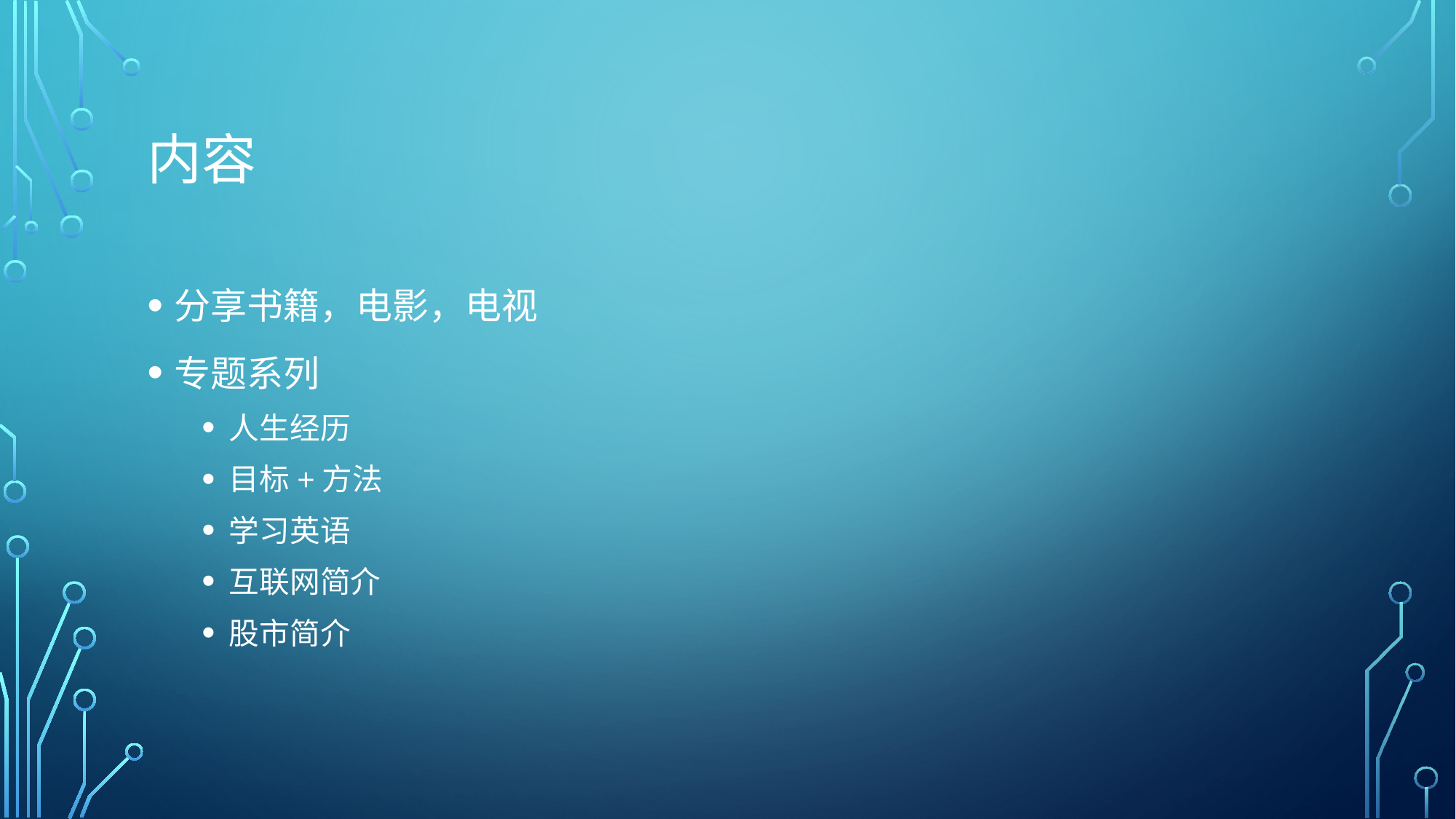

# 内容
分享书籍，电影，电视
专题系列
人生经历
目标+方法
学习英语
互联网简介
股市简介